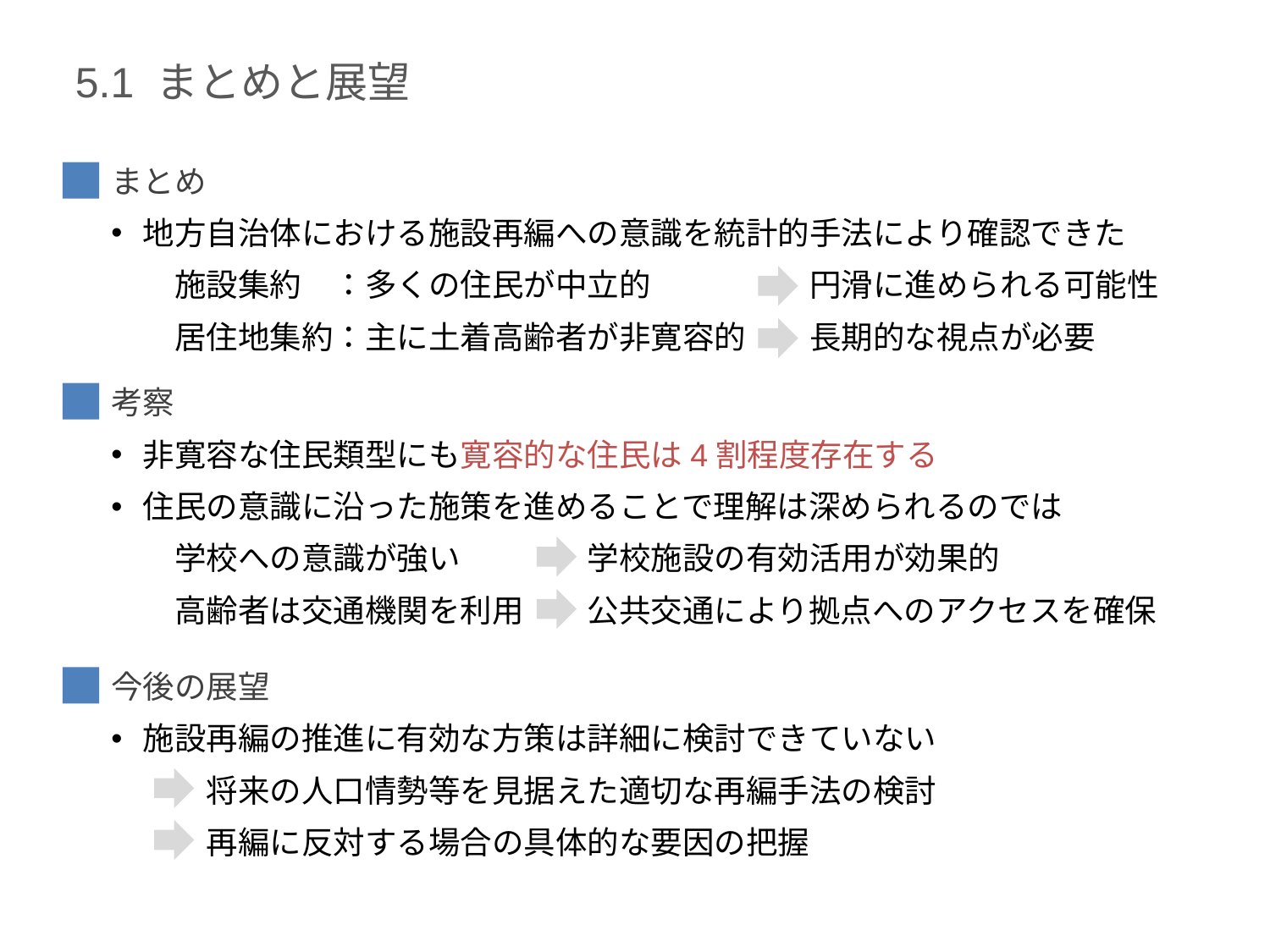

# 5.1 まとめと展望
まとめ
地方自治体における施設再編への意識を統計的手法により確認できた
　　施設集約　：多くの住民が中立的　　　　　円滑に進められる可能性
　　居住地集約：主に土着高齢者が非寛容的　　長期的な視点が必要
考察
非寛容な住民類型にも寛容的な住民は4割程度存在する
住民の意識に沿った施策を進めることで理解は深められるのでは
　　学校への意識が強い　　　　学校施設の有効活用が効果的
　　高齢者は交通機関を利用　　公共交通により拠点へのアクセスを確保
今後の展望
施設再編の推進に有効な方策は詳細に検討できていない
　　　将来の人口情勢等を見据えた適切な再編手法の検討
　　　再編に反対する場合の具体的な要因の把握